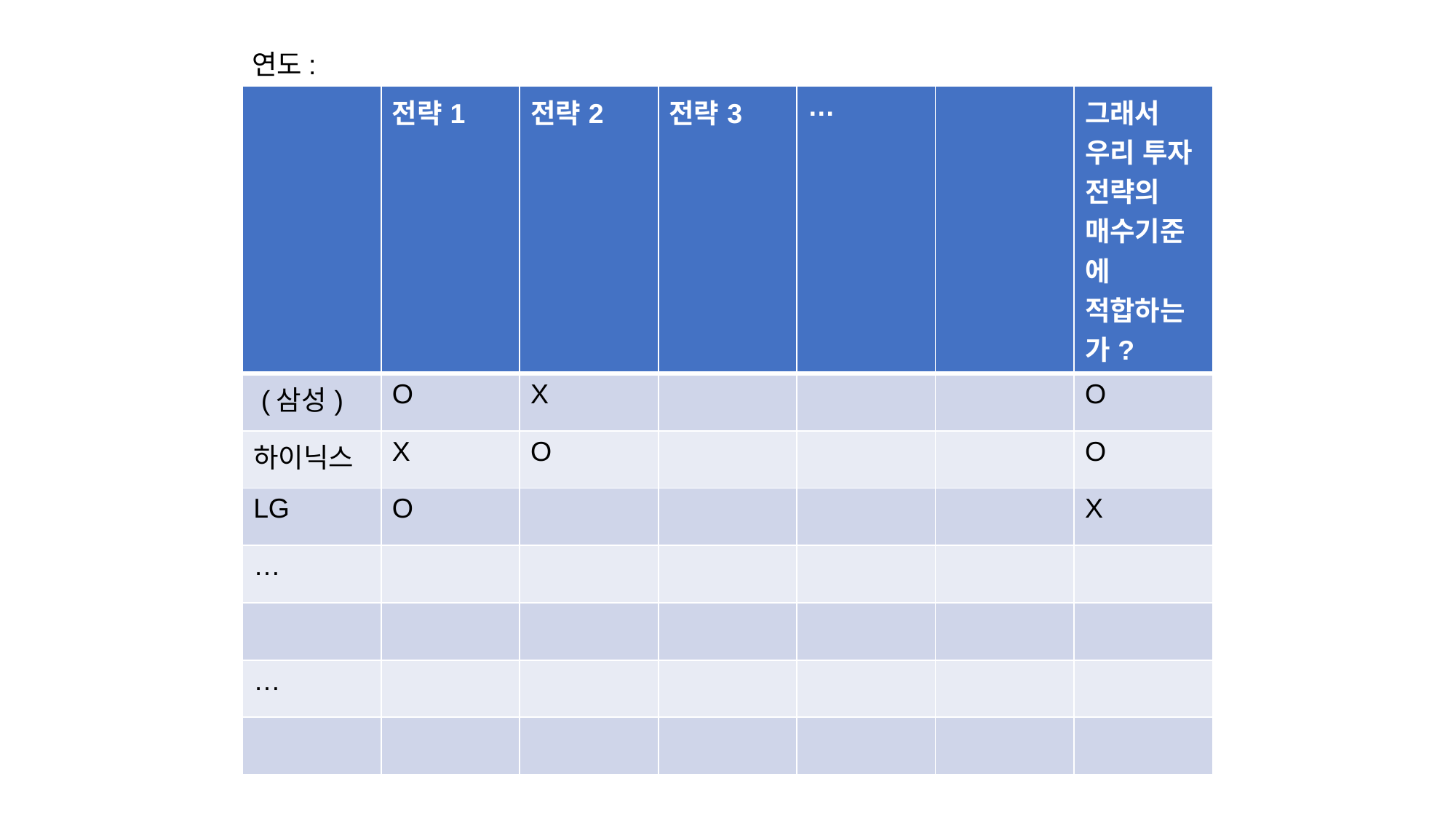

연도:
|  | 전략1 | 전략2 | 전략3 | … |  | 그래서 우리 투자 전략의 매수기준에 적합하는가? |
| --- | --- | --- | --- | --- | --- | --- |
| (삼성) | O | X |  |  |  | O |
| 하이닉스 | X | O |  |  |  | O |
| LG | O |  |  |  |  | X |
| … |  |  |  |  |  |  |
|  |  |  |  |  |  |  |
| … |  |  |  |  |  |  |
|  |  |  |  |  |  |  |